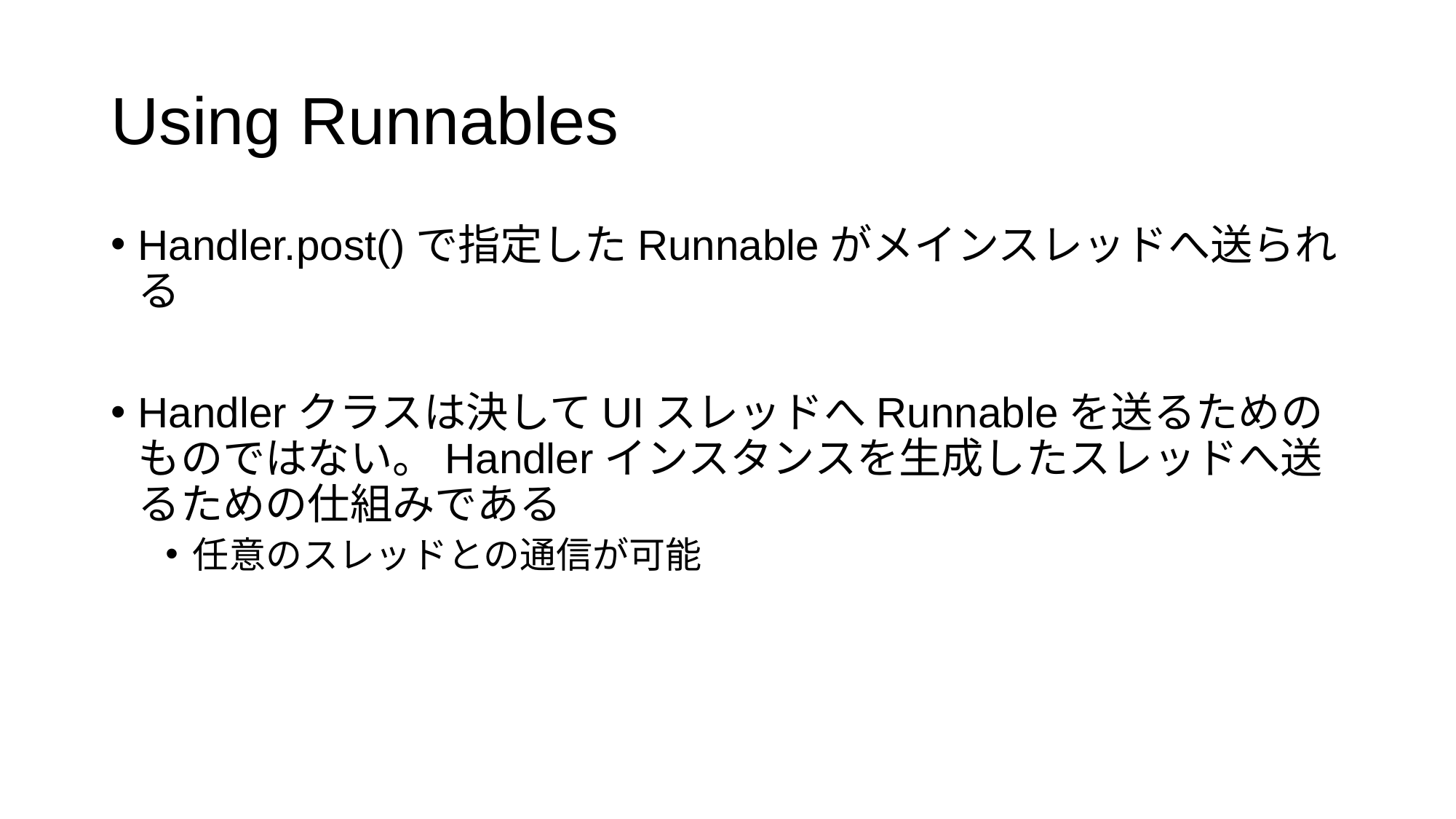

# Using Runnables
Handler.post()で指定したRunnableがメインスレッドへ送られる

Handlerクラスは決してUIスレッドへRunnableを送るためのものではない。Handlerインスタンスを生成したスレッドへ送るための仕組みである
任意のスレッドとの通信が可能